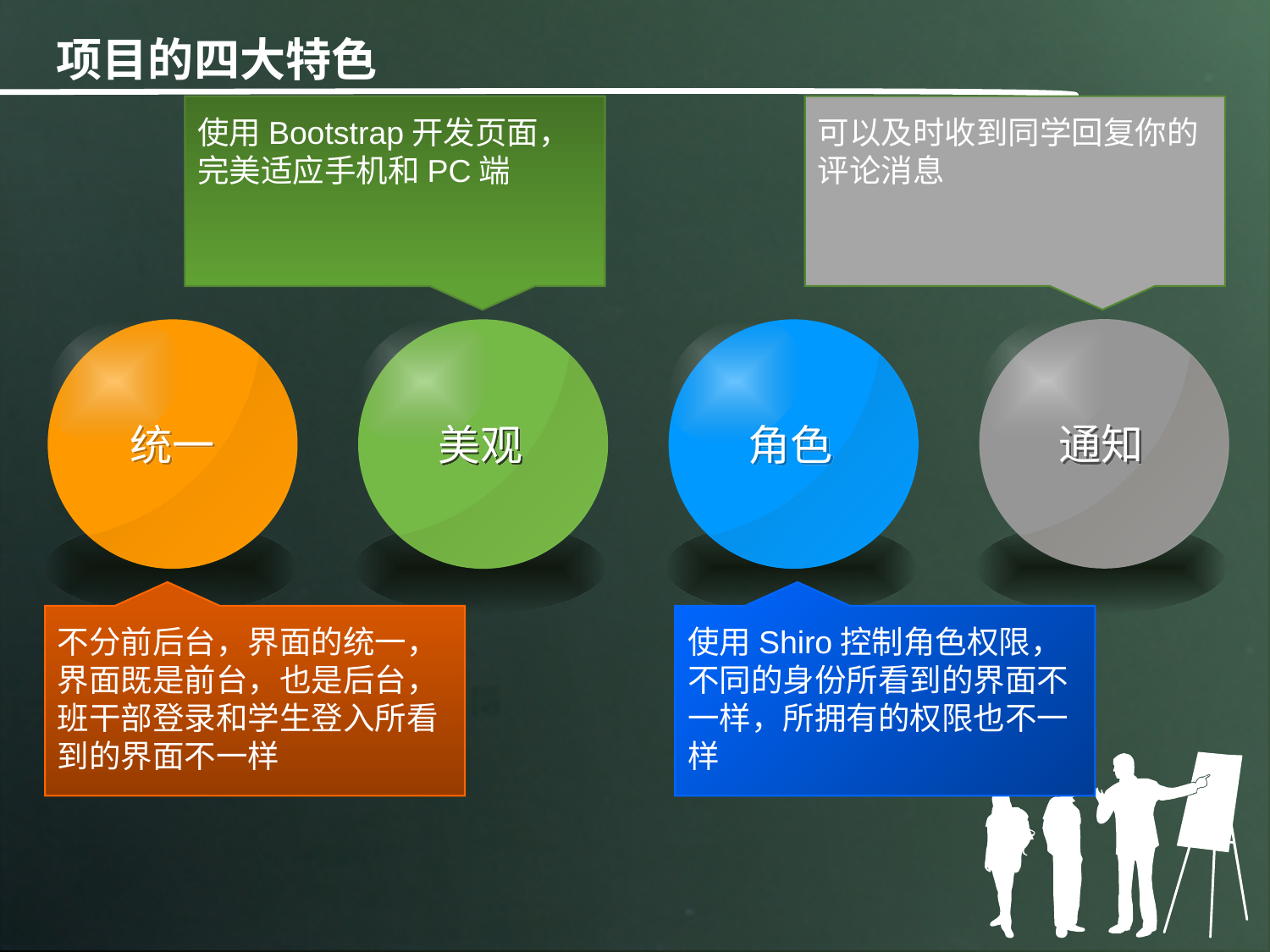

# 项目的四大特色

使用Bootstrap开发页面，完美适应手机和PC端
可以及时收到同学回复你的评论消息

通知

统一

美观

角色

不分前后台，界面的统一，界面既是前台，也是后台，班干部登录和学生登入所看到的界面不一样
使用Shiro控制角色权限，不同的身份所看到的界面不一样，所拥有的权限也不一样